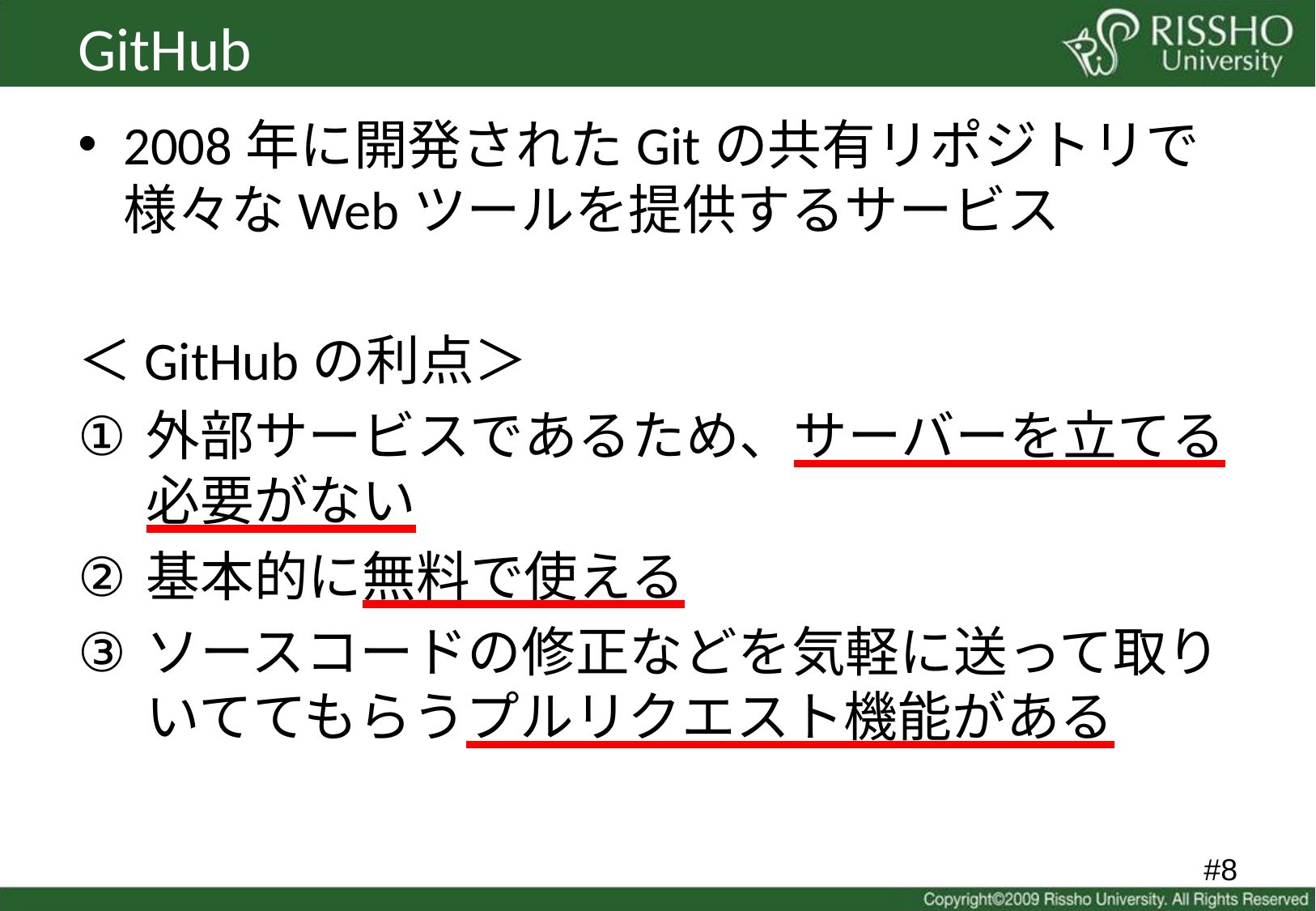

# GitHub
2008年に開発されたGitの共有リポジトリで様々なWebツールを提供するサービス

＜GitHubの利点＞
外部サービスであるため、サーバーを立てる必要がない
基本的に無料で使える
ソースコードの修正などを気軽に送って取りいててもらうプルリクエスト機能がある